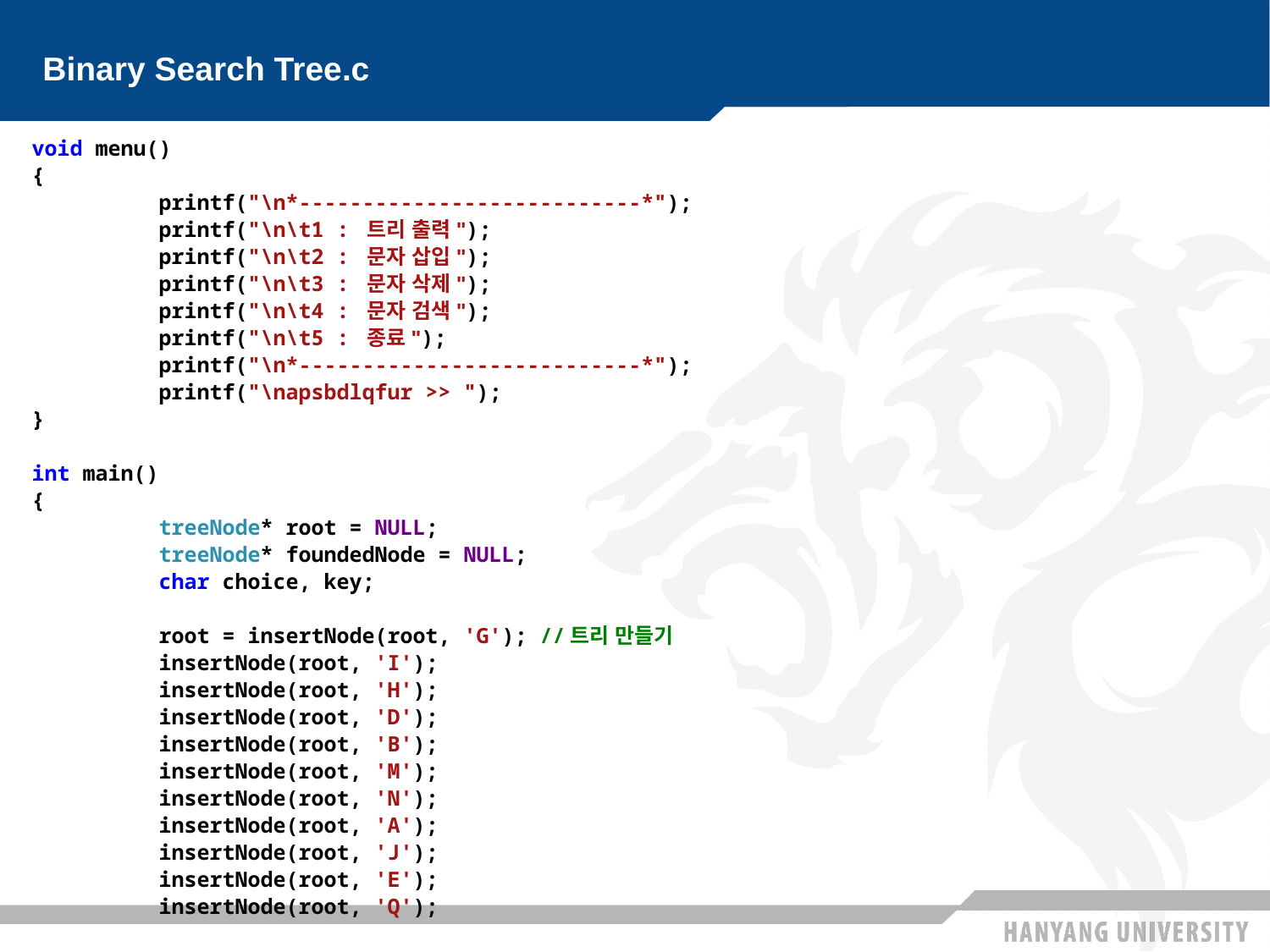

# Binary Search Tree.c
void menu()
{
	printf("\n*---------------------------*");
	printf("\n\t1 : 트리 출력");
	printf("\n\t2 : 문자 삽입");
	printf("\n\t3 : 문자 삭제");
	printf("\n\t4 : 문자 검색");
	printf("\n\t5 : 종료");
	printf("\n*---------------------------*");
	printf("\napsbdlqfur >> ");
}

int main()
{
	treeNode* root = NULL;
	treeNode* foundedNode = NULL;
	char choice, key;

	root = insertNode(root, 'G'); //트리 만들기
	insertNode(root, 'I');
	insertNode(root, 'H');
	insertNode(root, 'D');
	insertNode(root, 'B');
	insertNode(root, 'M');
	insertNode(root, 'N');
	insertNode(root, 'A');
	insertNode(root, 'J');
	insertNode(root, 'E');
	insertNode(root, 'Q');